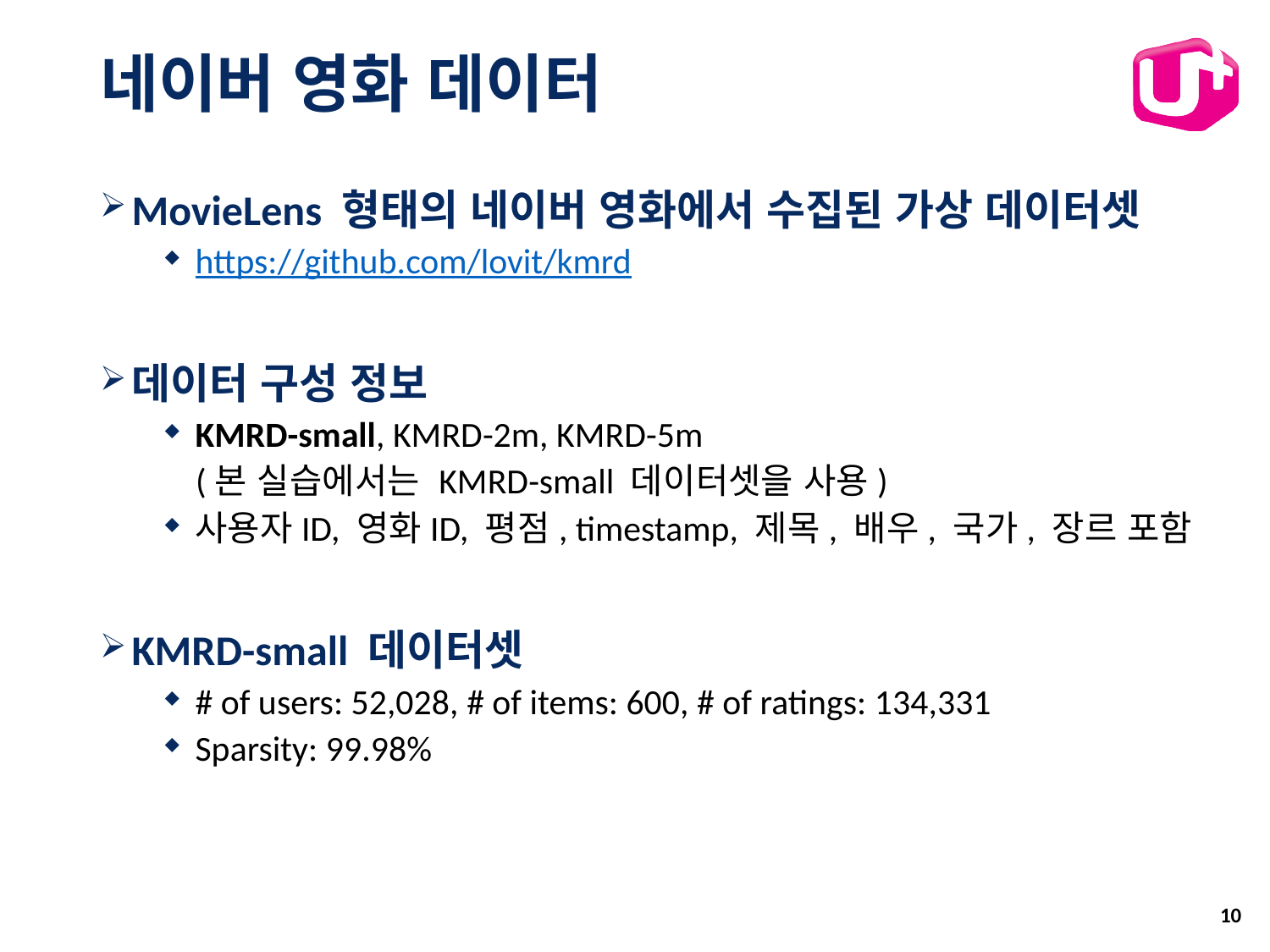

# 네이버 영화 데이터
MovieLens 형태의 네이버 영화에서 수집된 가상 데이터셋
https://github.com/lovit/kmrd

데이터 구성 정보
KMRD-small, KMRD-2m, KMRD-5m
    (본 실습에서는 KMRD-small 데이터셋을 사용)
사용자ID, 영화ID, 평점, timestamp, 제목, 배우, 국가, 장르 포함

KMRD-small 데이터셋
# of users: 52,028, # of items: 600, # of ratings: 134,331
Sparsity: 99.98%
10